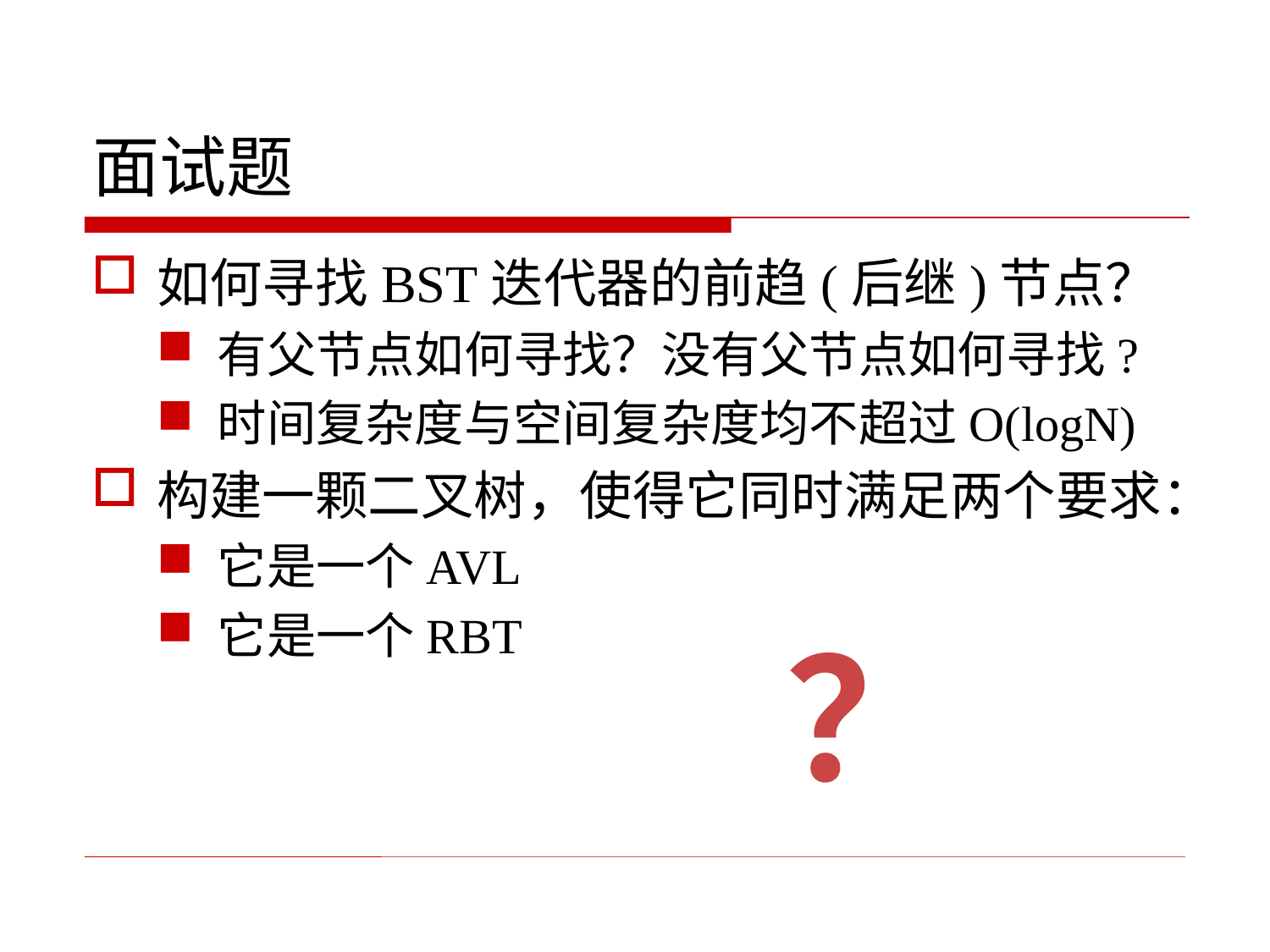

# 面试题
如何寻找BST迭代器的前趋(后继)节点？
有父节点如何寻找？没有父节点如何寻找?
时间复杂度与空间复杂度均不超过O(logN)
构建一颗二叉树，使得它同时满足两个要求：
它是一个AVL
它是一个RBT

？